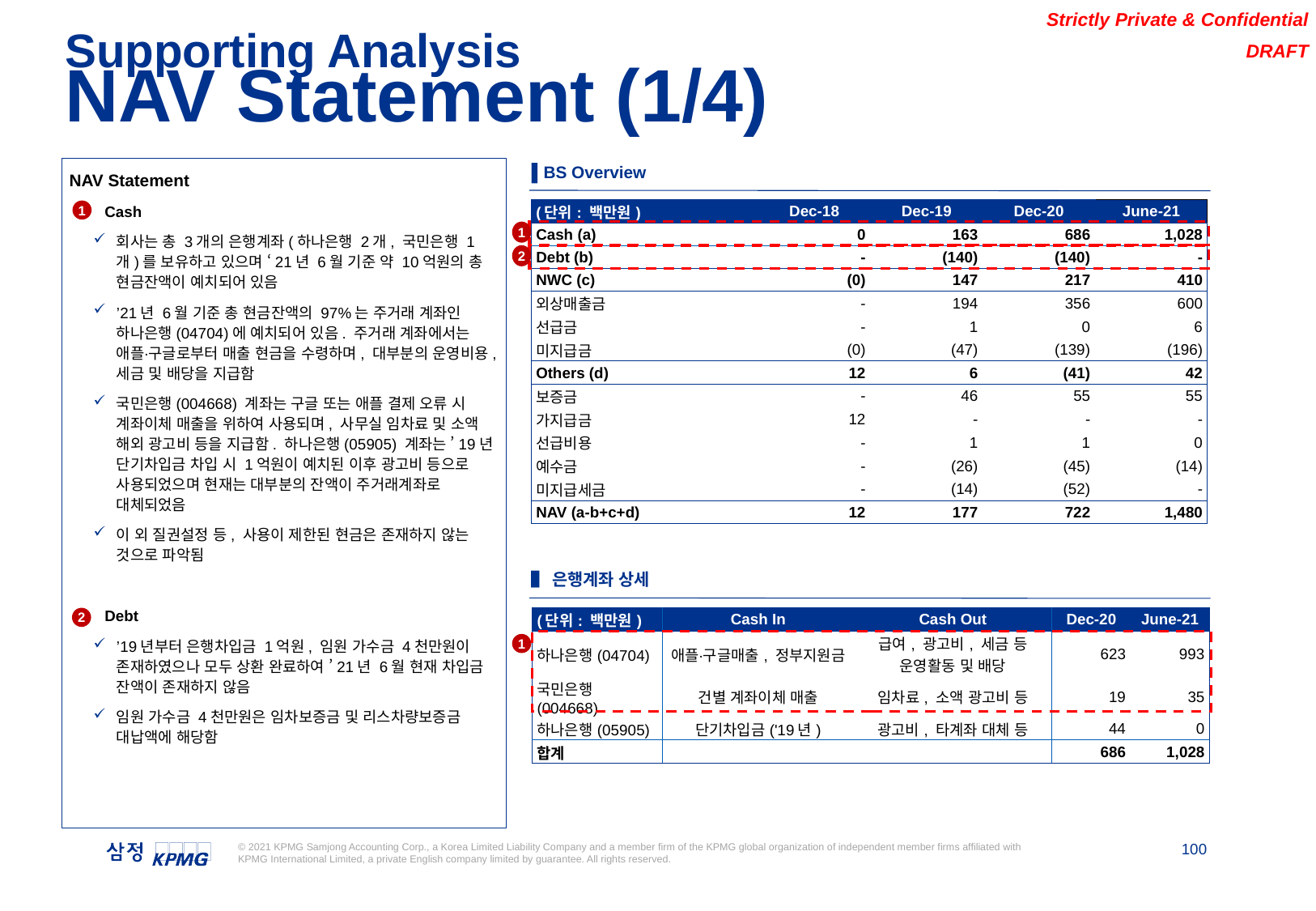

Supporting Analysis
NAV Statement (1/4)
▌BS Overview

NAV Statement
Cash
회사는 총 3개의 은행계좌(하나은행 2개, 국민은행 1개)를 보유하고 있으며 ‘21년 6월 기준 약 10억원의 총 현금잔액이 예치되어 있음
’21년 6월 기준 총 현금잔액의 97%는 주거래 계좌인 하나은행(04704)에 예치되어 있음. 주거래 계좌에서는 애플∙구글로부터 매출 현금을 수령하며, 대부분의 운영비용, 세금 및 배당을 지급함
국민은행(004668) 계좌는 구글 또는 애플 결제 오류 시 계좌이체 매출을 위하여 사용되며, 사무실 임차료 및 소액 해외 광고비 등을 지급함. 하나은행(05905) 계좌는 ’19년 단기차입금 차입 시 1억원이 예치된 이후 광고비 등으로 사용되었으며 현재는 대부분의 잔액이 주거래계좌로 대체되었음
이 외 질권설정 등, 사용이 제한된 현금은 존재하지 않는 것으로 파악됨

Debt
’19년부터 은행차입금 1억원, 임원 가수금 4천만원이 존재하였으나 모두 상환 완료하여 ’21년 6월 현재 차입금 잔액이 존재하지 않음
임원 가수금 4천만원은 임차보증금 및 리스차량보증금 대납액에 해당함

| (단위: 백만원) | Dec-18 | Dec-19 | Dec-20 | June-21 |
| --- | --- | --- | --- | --- |
| Cash (a) | 0 | 163 | 686 | 1,028 |
| Debt (b) | - | (140) | (140) | - |
| NWC (c) | (0) | 147 | 217 | 410 |
| 외상매출금 | - | 194 | 356 | 600 |
| 선급금 | - | 1 | 0 | 6 |
| 미지급금 | (0) | (47) | (139) | (196) |
| Others (d) | 12 | 6 | (41) | 42 |
| 보증금 | - | 46 | 55 | 55 |
| 가지급금 | 12 | - | - | - |
| 선급비용 | - | 1 | 1 | 0 |
| 예수금 | - | (26) | (45) | (14) |
| 미지급세금 | - | (14) | (52) | - |
| NAV (a-b+c+d) | 12 | 177 | 722 | 1,480 |
1
1

2

▌은행계좌 상세

| (단위: 백만원) | Cash In | Cash Out | Dec-20 | June-21 |
| --- | --- | --- | --- | --- |
| 하나은행(04704) | 애플∙구글매출, 정부지원금 | 급여, 광고비, 세금 등 운영활동 및 배당 | 623 | 993 |
| 국민은행(004668) | 건별 계좌이체 매출 | 임차료, 소액 광고비 등 | 19 | 35 |
| 하나은행(05905) | 단기차입금('19년) | 광고비, 타계좌 대체 등 | 44 | 0 |
| 합계 |  |  | 686 | 1,028 |
2

1